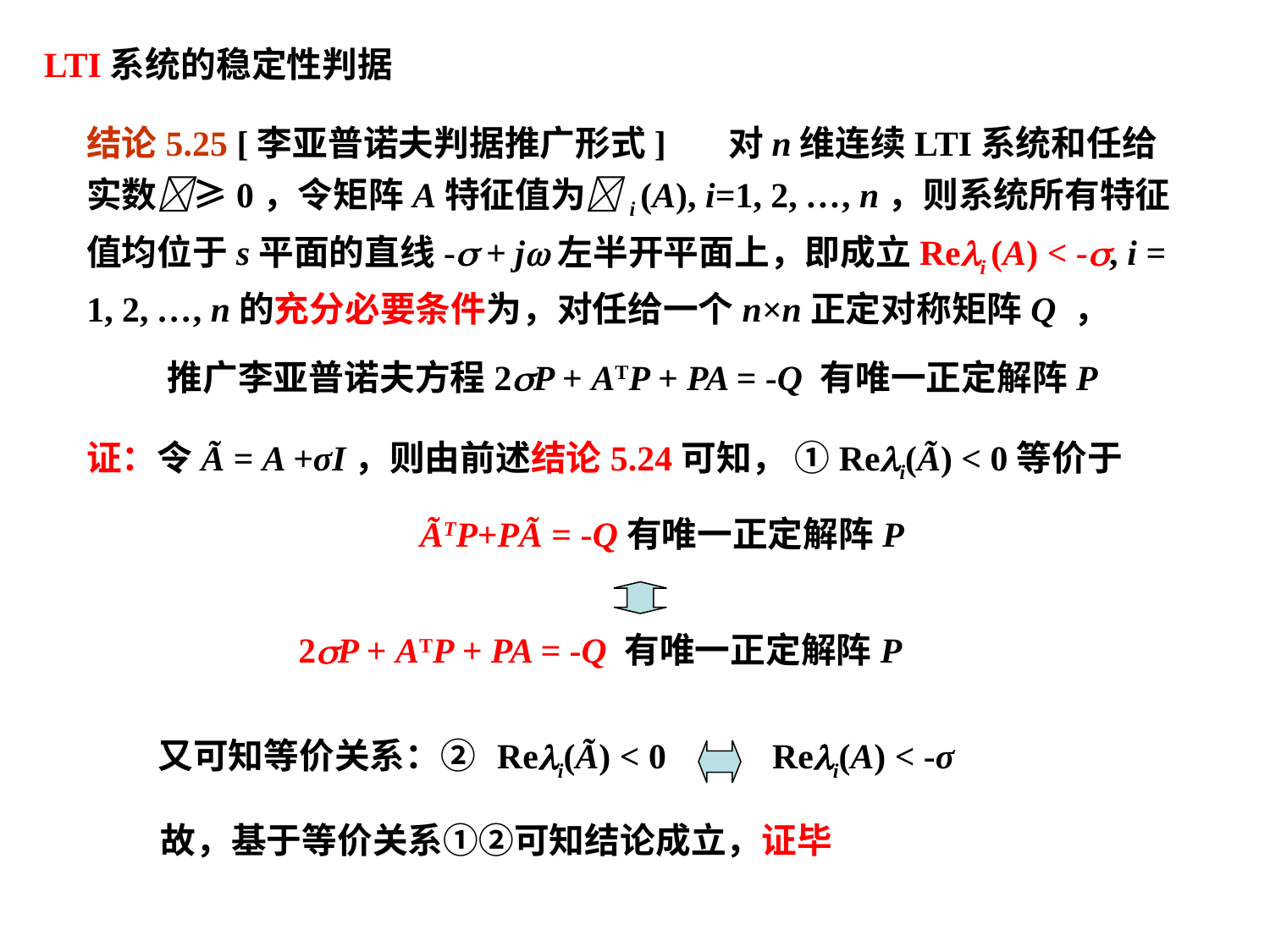

LTI系统的稳定性判据
结论5.25 [李亚普诺夫判据推广形式]      对n维连续LTI系统和任给实数σ≥0，令矩阵A特征值为λi (A), i=1, 2, …, n，则系统所有特征值均位于s平面的直线-σ + jω左半开平面上，即成立Reλi (A) < -σ, i = 1, 2, …, n的充分必要条件为，对任给一个n×n正定对称矩阵Q ，
         推广李亚普诺夫方程2σP + ATP + PA = -Q 有唯一正定解阵P
证：令Ã = A +σI，则由前述结论5.24可知， ①Reλi(Ã) < 0等价于
ÃTP+PÃ = -Q有唯一正定解阵P

2σP + ATP + PA = -Q 有唯一正定解阵P
又可知等价关系：②
Reλi(Ã) < 0
Reλi(A) < -σ

故，基于等价关系①②可知结论成立，证毕